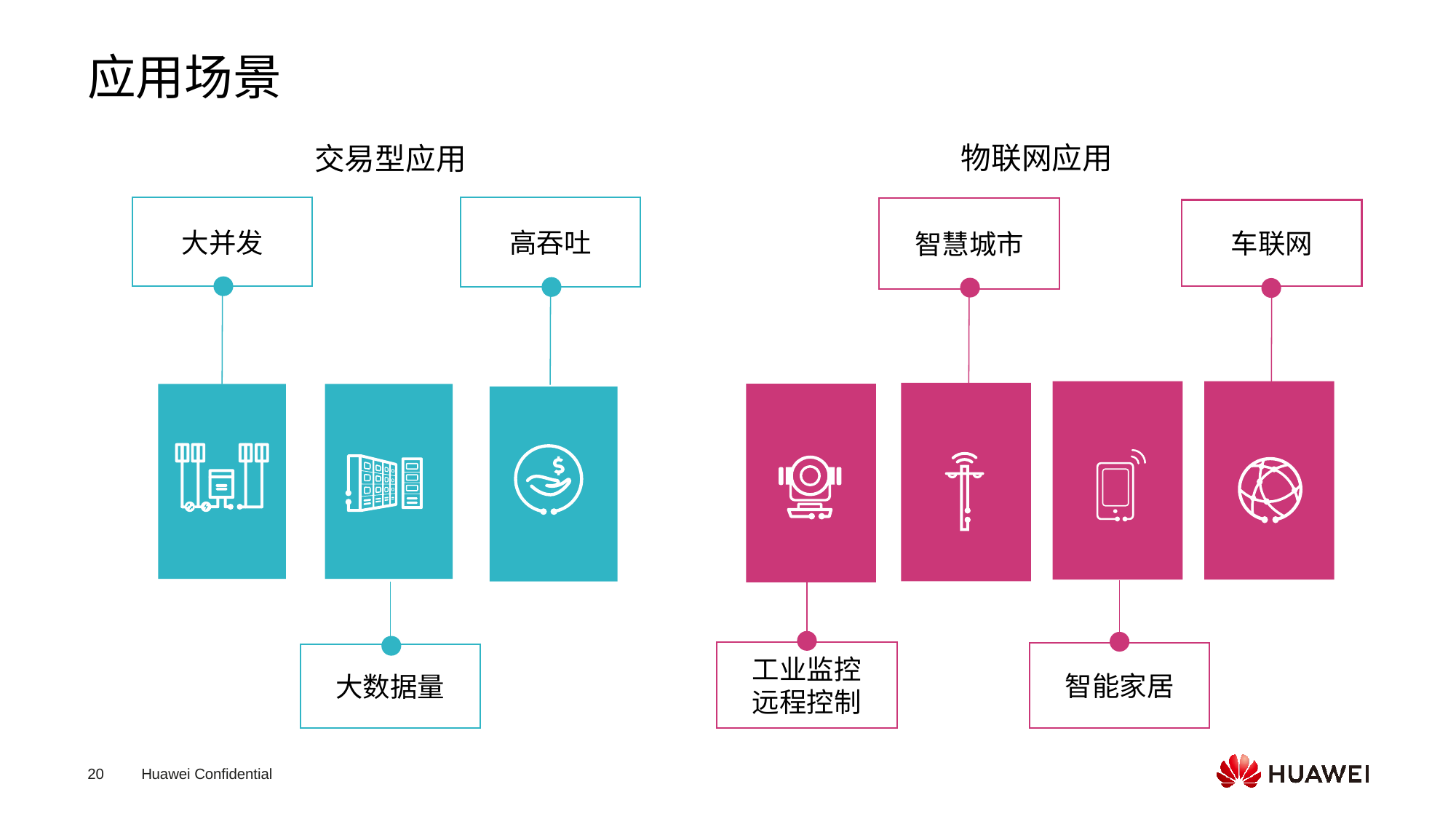

# 应用场景
物联网应用
智慧城市

车联网

工业监控
远程控制

智能家居
交易型应用
大并发

高吞吐

大数据量